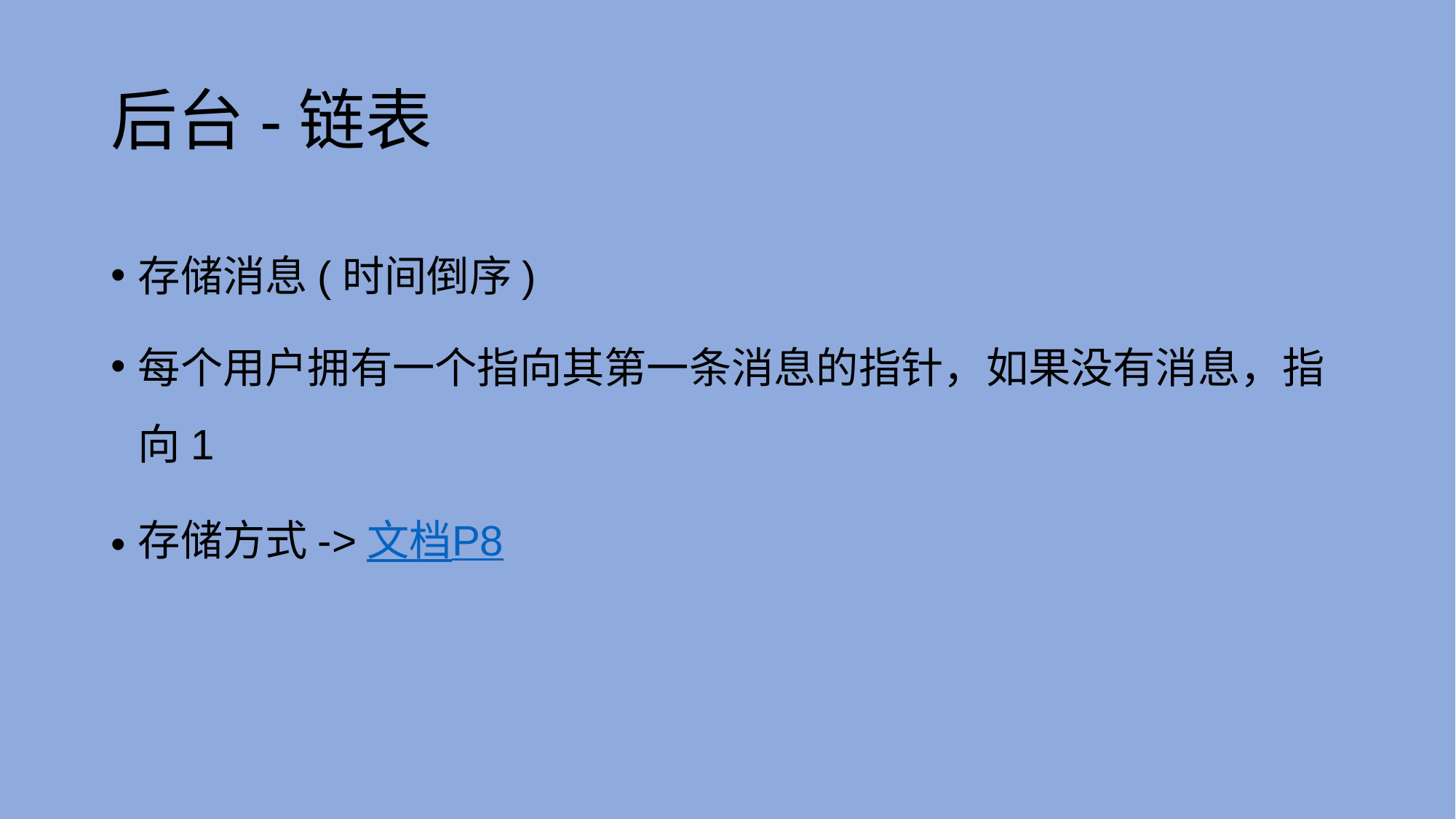

# 后台-链表
存储消息(时间倒序)
每个用户拥有一个指向其第一条消息的指针，如果没有消息，指向1
存储方式->文档P8